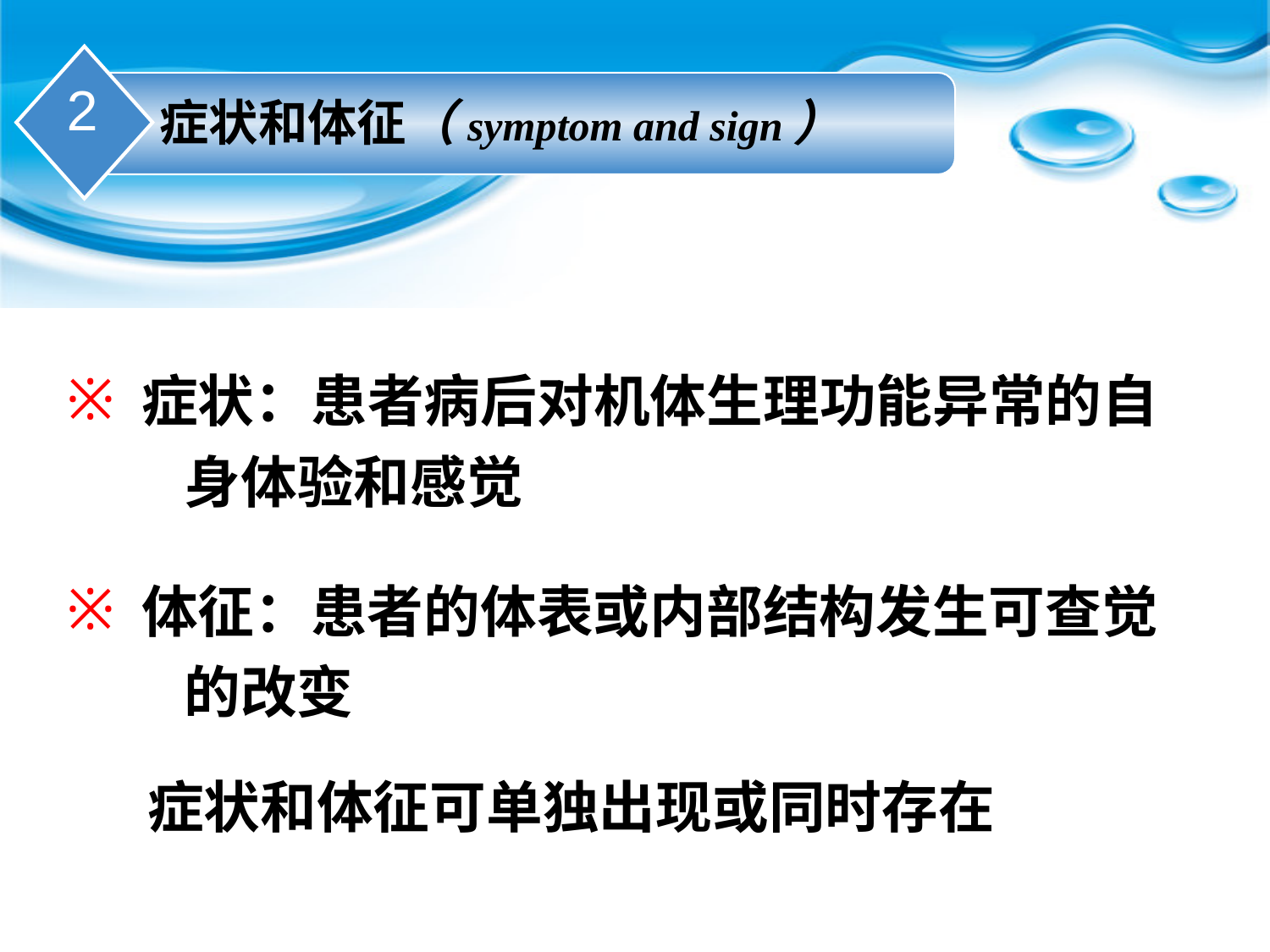

2

  症状和体征（symptom and sign）
症状：患者病后对机体生理功能异常的自
        身体验和感觉
体征：患者的体表或内部结构发生可查觉
        的改变
症状和体征可单独出现或同时存在